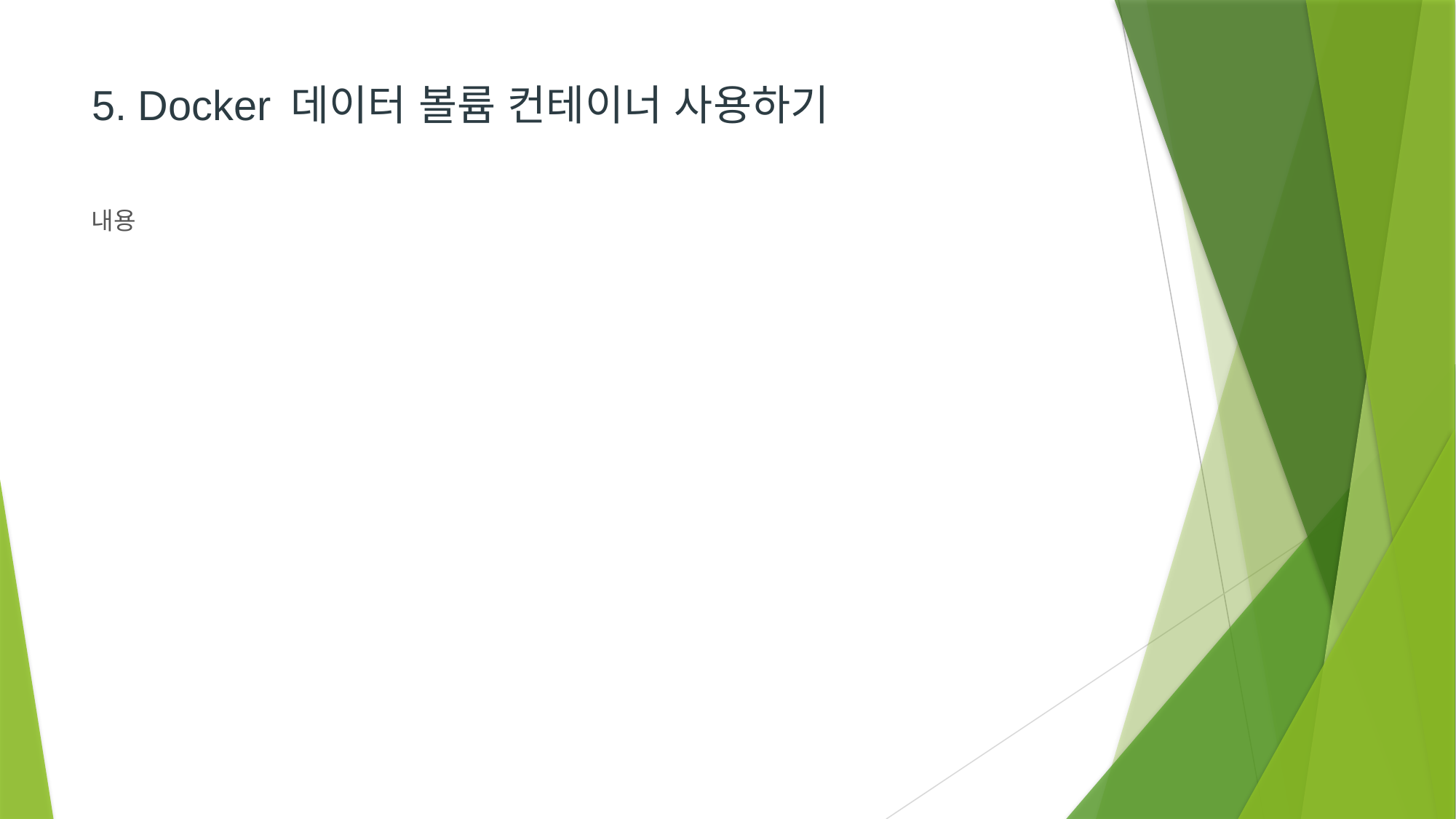

# 5. Docker 데이터 볼륨 컨테이너 사용하기
내용